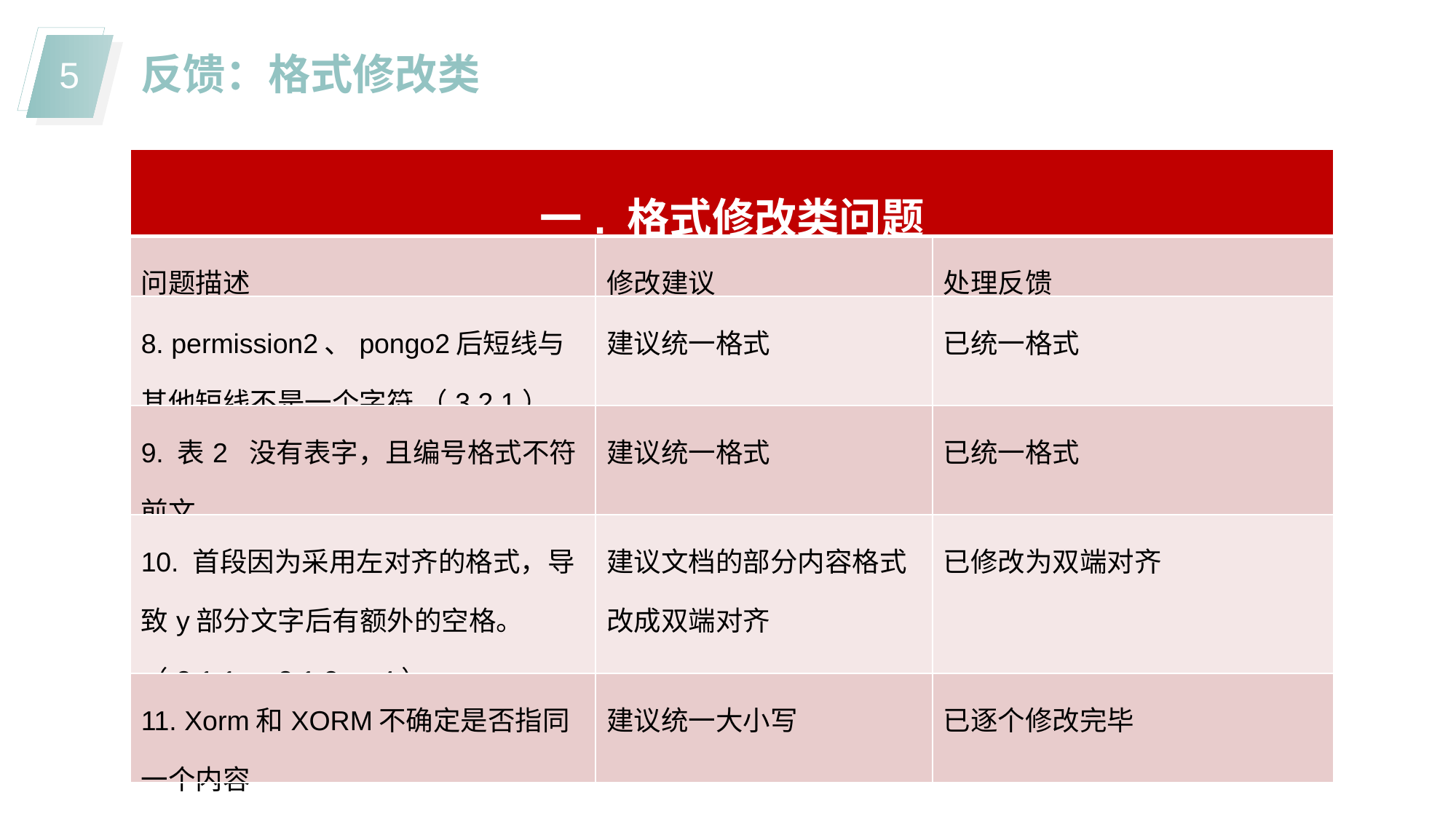

反馈：格式修改类
| 一. 格式修改类问题 |  |  |
| --- | --- | --- |
| 问题描述 | 修改建议 | 处理反馈 |
| 8. permission2、pongo2后短线与其他短线不是一个字符 （3.2.1） | 建议统一格式 | 已统一格式 |
| 9. 表2 没有表字，且编号格式不符前文 | 建议统一格式 | 已统一格式 |
| 10. 首段因为采用左对齐的格式，导致y部分文字后有额外的空格。 （3.1.1、3.1.2、4） | 建议文档的部分内容格式改成双端对齐 | 已修改为双端对齐 |
| 11. Xorm和XORM不确定是否指同一个内容 | 建议统一大小写 | 已逐个修改完毕 |